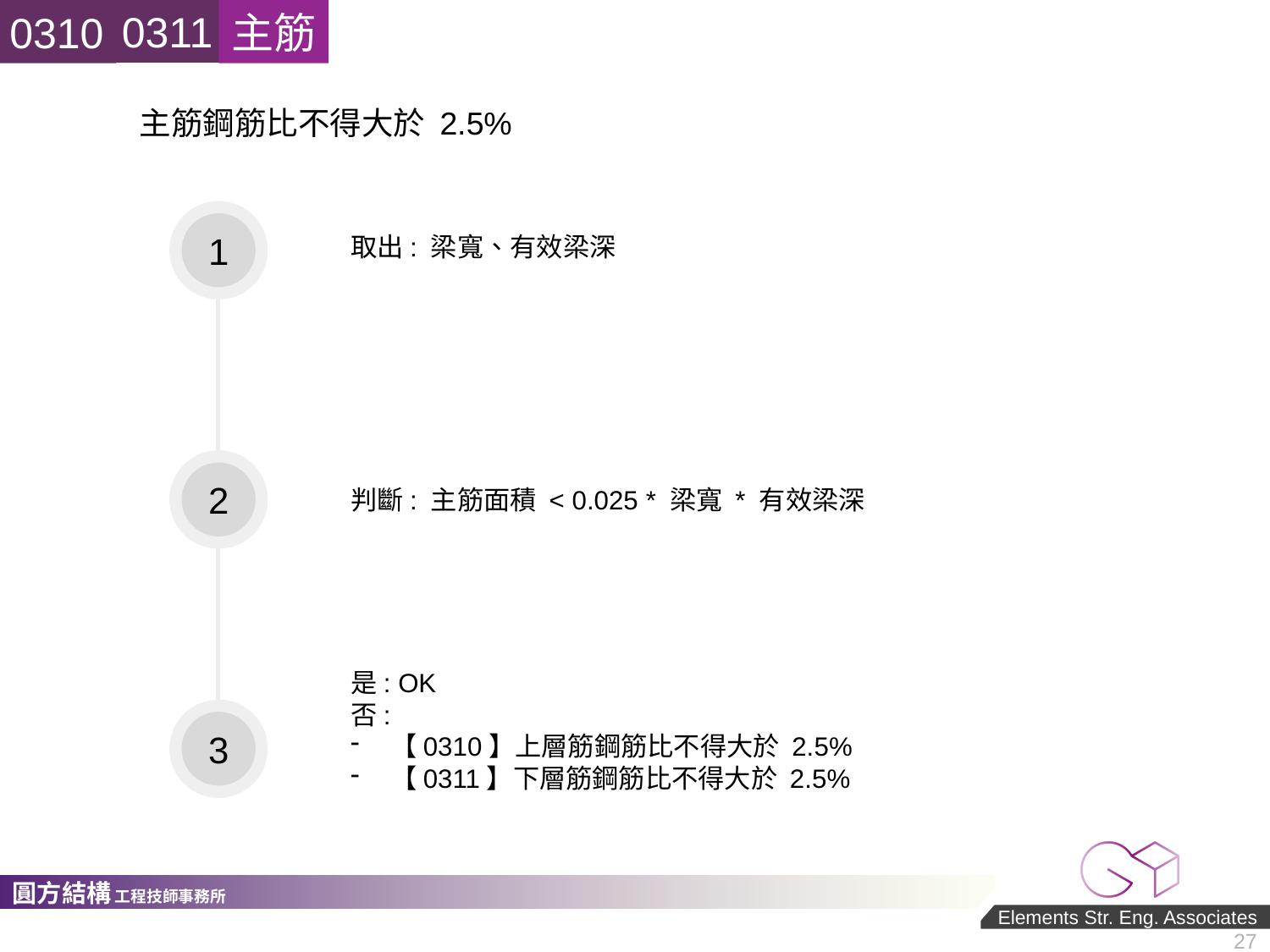

27
0310
主筋
0311
主筋鋼筋比不得大於 2.5%
1

取出: 梁寬、有效梁深
2

判斷: 主筋面積 < 0.025 * 梁寬 * 有效梁深
是: OK
否:
【0310】上層筋鋼筋比不得大於 2.5%
【0311】下層筋鋼筋比不得大於 2.5%
3